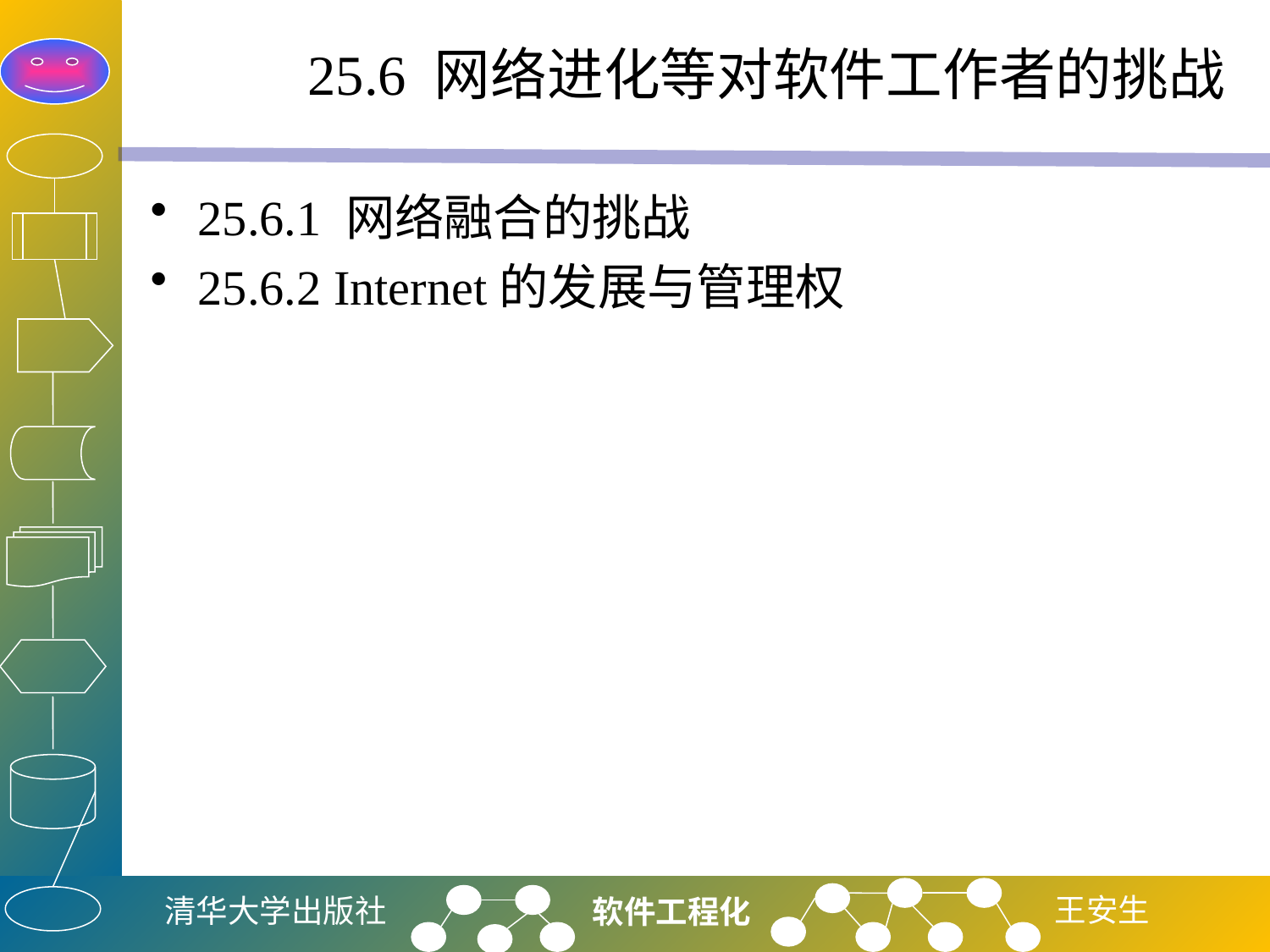

# 25.6 网络进化等对软件工作者的挑战
25.6.1 网络融合的挑战
25.6.2 Internet的发展与管理权